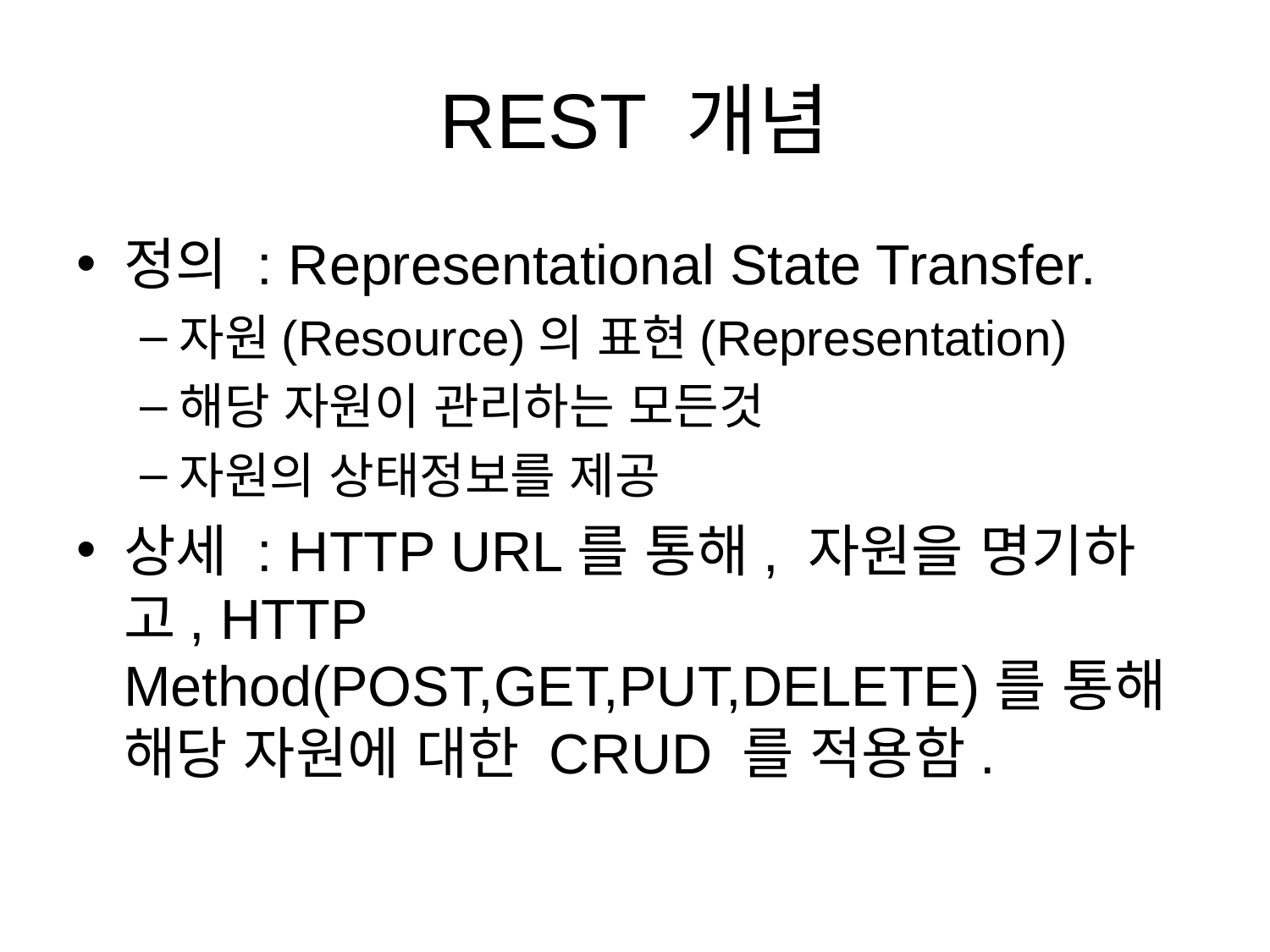

# REST 개념
정의 : Representational State Transfer.
자원(Resource)의 표현(Representation)
해당 자원이 관리하는 모든것
자원의 상태정보를 제공
상세 : HTTP URL를 통해, 자원을 명기하고, HTTP Method(POST,GET,PUT,DELETE)를 통해 해당 자원에 대한 CRUD 를 적용함.